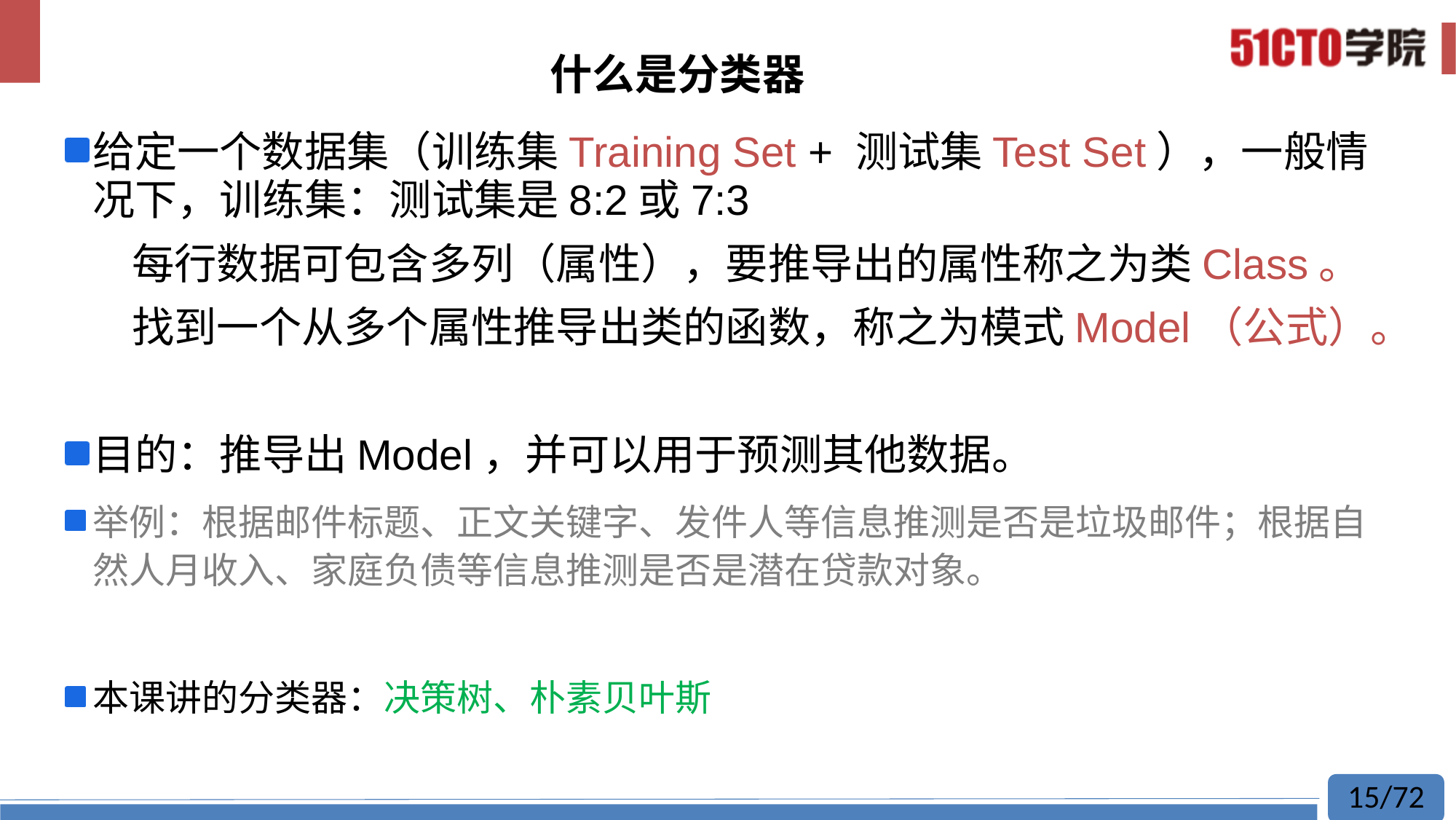

# 什么是分类器
给定一个数据集（训练集Training Set + 测试集Test Set），一般情况下，训练集：测试集是8:2或7:3
      每行数据可包含多列（属性），要推导出的属性称之为类Class。
      找到一个从多个属性推导出类的函数，称之为模式Model（公式）。

目的：推导出Model，并可以用于预测其他数据。
举例：根据邮件标题、正文关键字、发件人等信息推测是否是垃圾邮件；根据自然人月收入、家庭负债等信息推测是否是潜在贷款对象。

本课讲的分类器：决策树、朴素贝叶斯